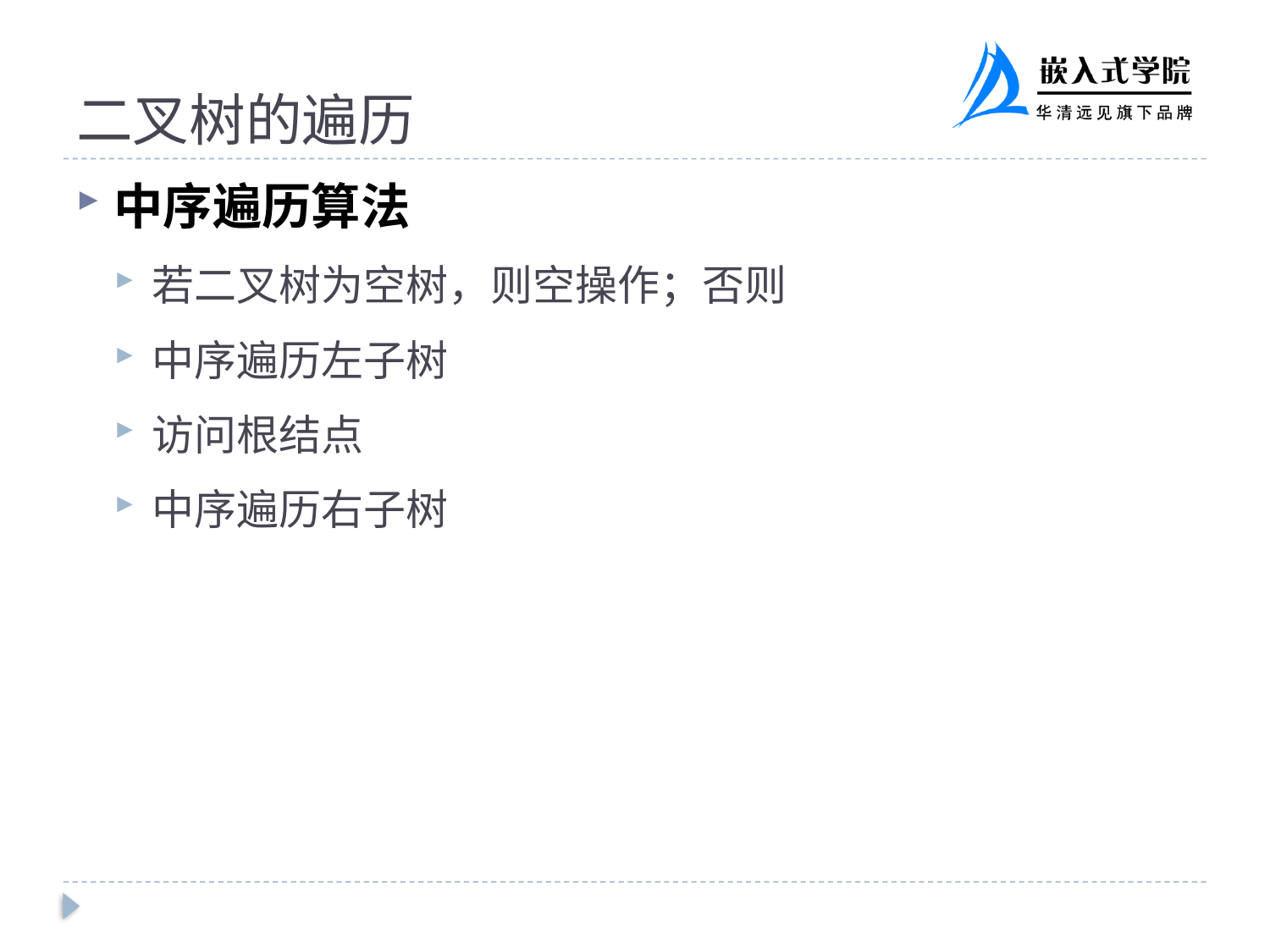

# 二叉树的遍历
中序遍历算法
若二叉树为空树，则空操作；否则
中序遍历左子树
访问根结点
中序遍历右子树
138